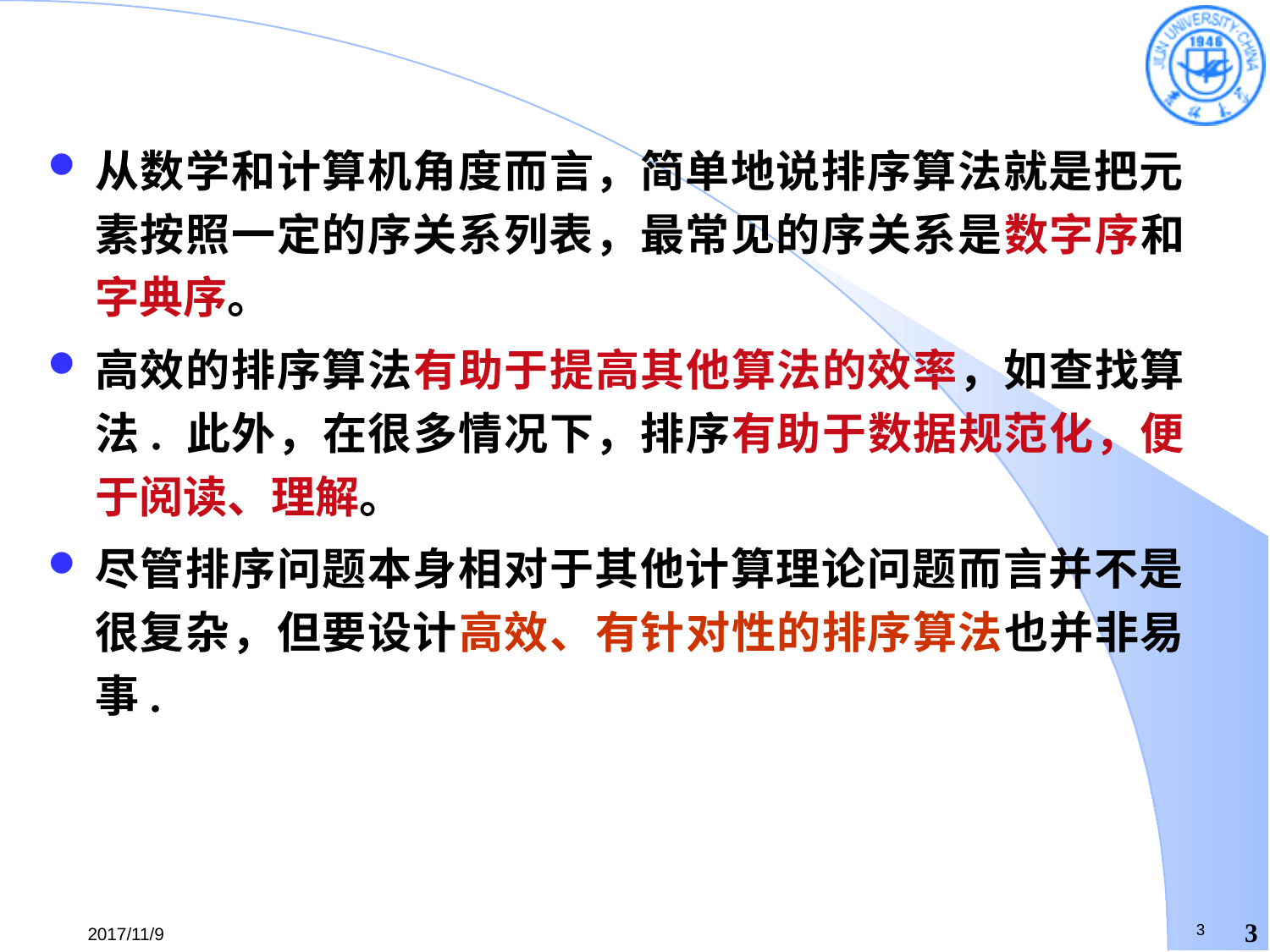

从数学和计算机角度而言，简单地说排序算法就是把元素按照一定的序关系列表，最常见的序关系是数字序和字典序。
高效的排序算法有助于提高其他算法的效率，如查找算法. 此外，在很多情况下，排序有助于数据规范化，便于阅读、理解。
尽管排序问题本身相对于其他计算理论问题而言并不是很复杂，但要设计高效、有针对性的排序算法也并非易事.
3